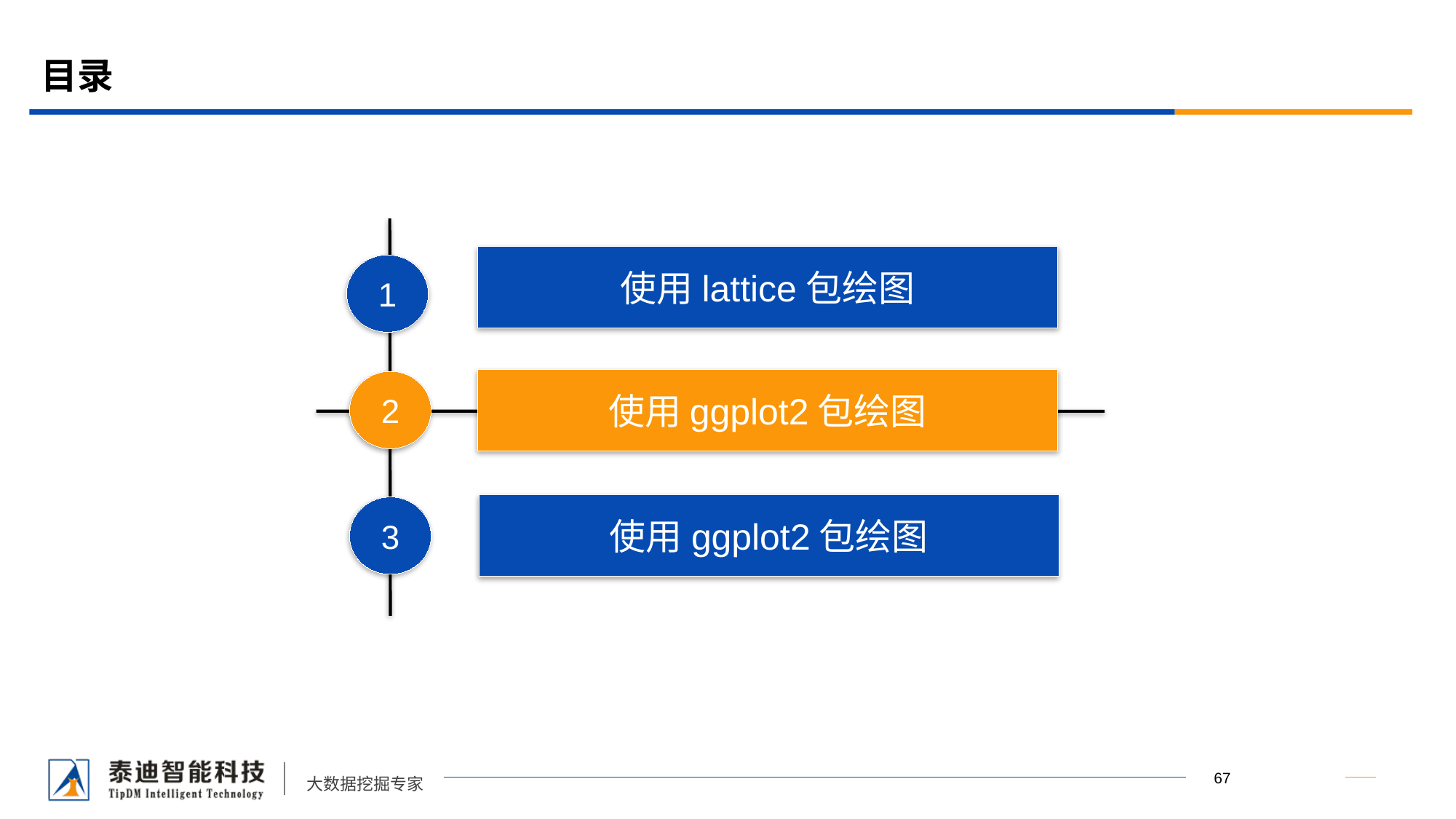

# 目录
使用lattice包绘图
1
使用ggplot2包绘图
2

使用ggplot2包绘图
3